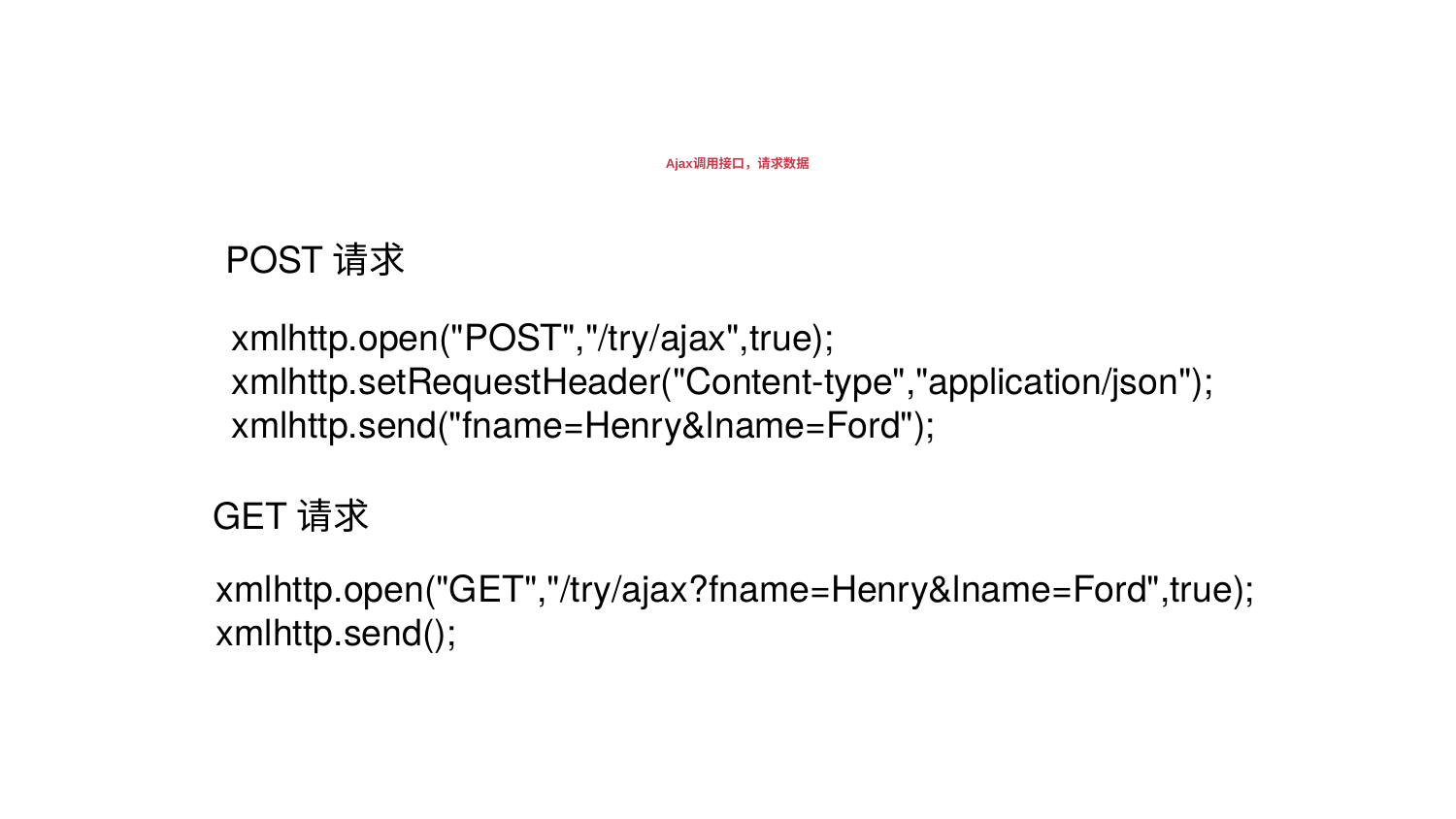

# Ajax调用接口，请求数据
POST请求
xmlhttp.open("POST","/try/ajax",true);
xmlhttp.setRequestHeader("Content-type","application/json");
xmlhttp.send("fname=Henry&lname=Ford");
GET请求
xmlhttp.open("GET","/try/ajax?fname=Henry&lname=Ford",true);
xmlhttp.send();